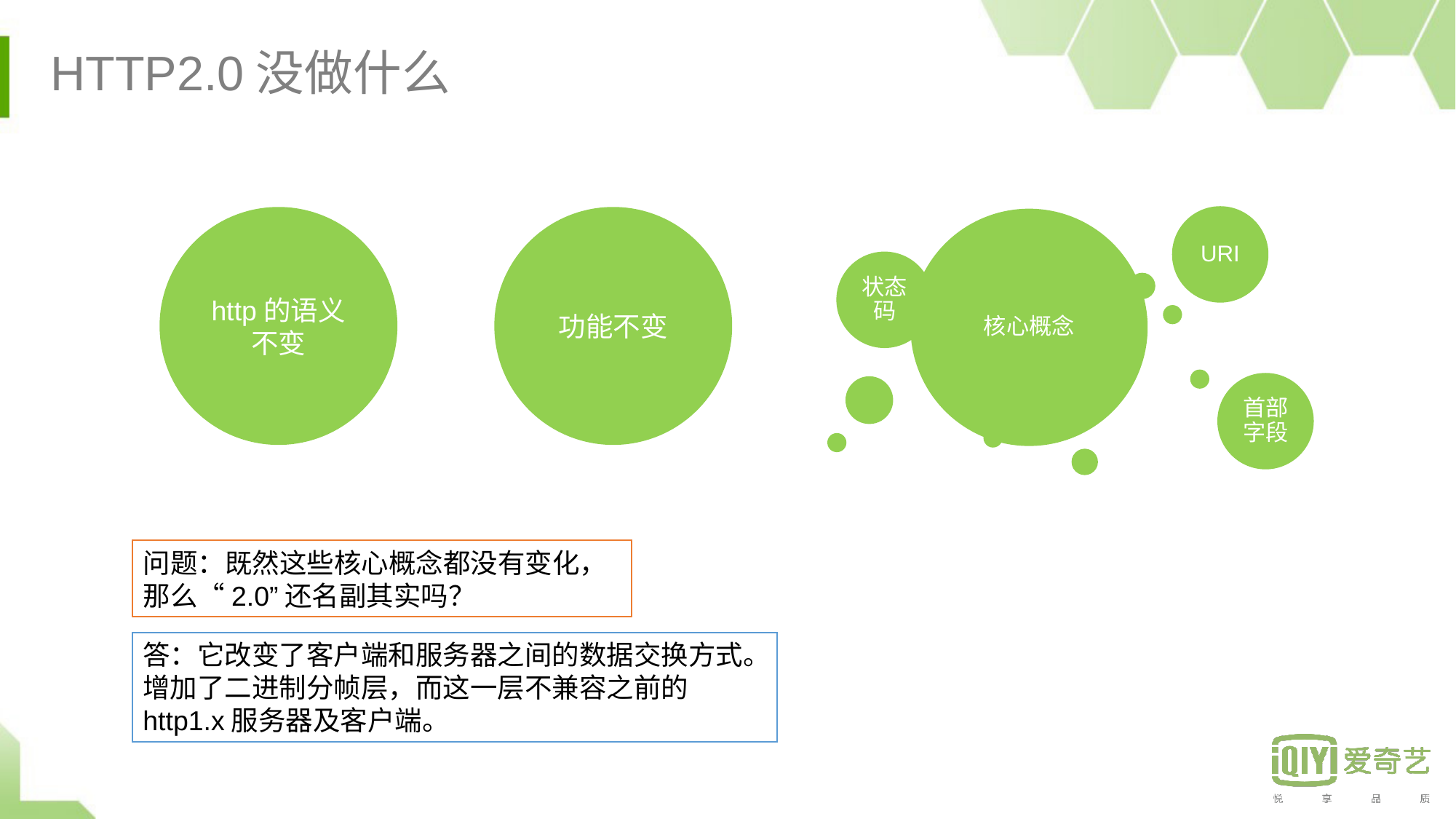

# HTTP2.0没做什么
核心概念
状态码
URI
首部字段
http的语义不变
功能不变
问题：既然这些核心概念都没有变化，那么“2.0”还名副其实吗？
答：它改变了客户端和服务器之间的数据交换方式。增加了二进制分帧层，而这一层不兼容之前的http1.x服务器及客户端。